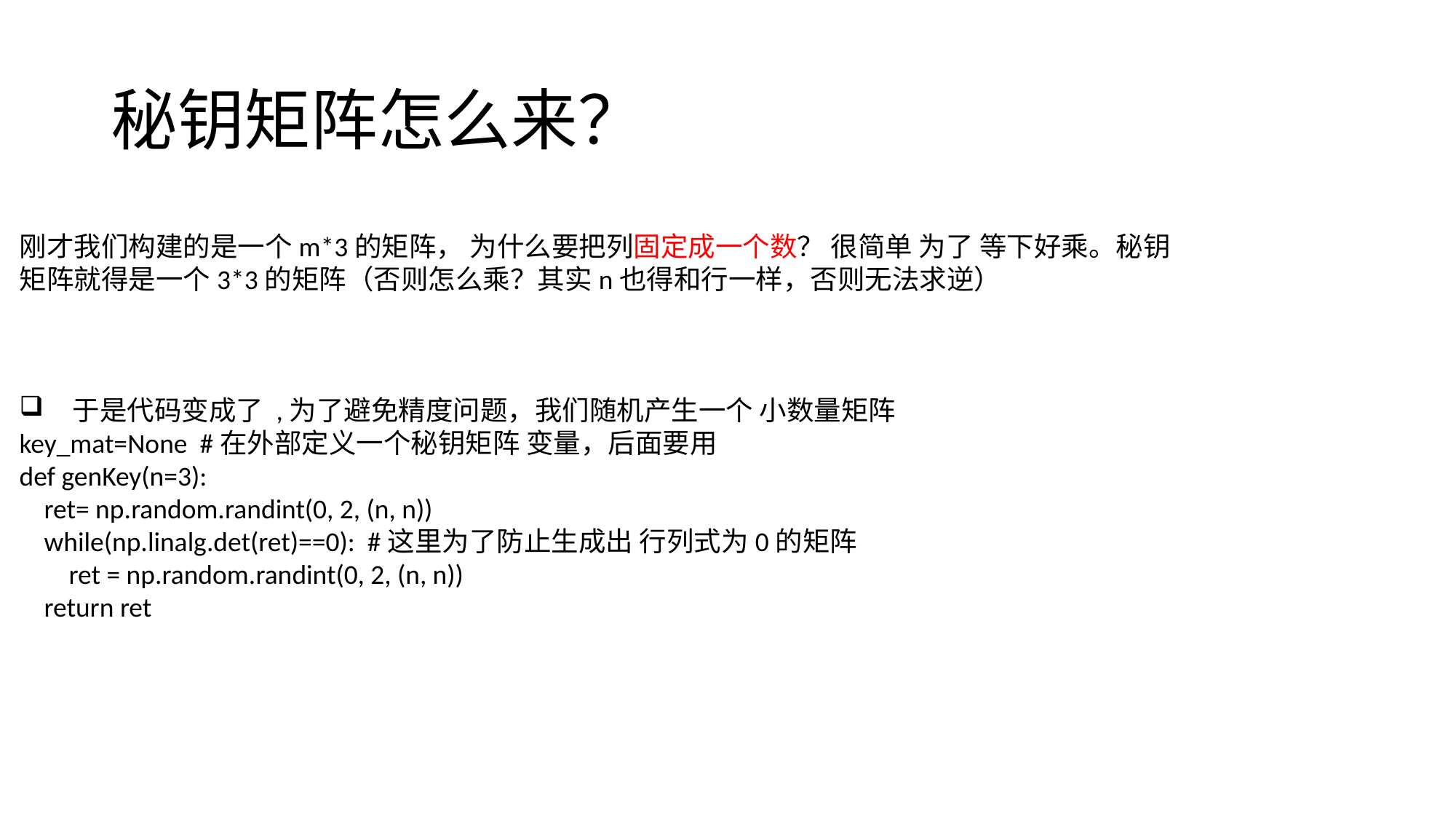

# 秘钥矩阵怎么来？

刚才我们构建的是一个m*3的矩阵， 为什么要把列固定成一个数？ 很简单 为了 等下好乘。秘钥矩阵就得是一个3*3的矩阵（否则怎么乘？其实n也得和行一样，否则无法求逆）

  于是代码变成了 ,为了避免精度问题，我们随机产生一个 小数量矩阵
key_mat=None  #在外部定义一个秘钥矩阵 变量，后面要用
def genKey(n=3):
    ret= np.random.randint(0, 2, (n, n))
    while(np.linalg.det(ret)==0):  #这里为了防止生成出 行列式为0的矩阵
        ret = np.random.randint(0, 2, (n, n))
    return ret